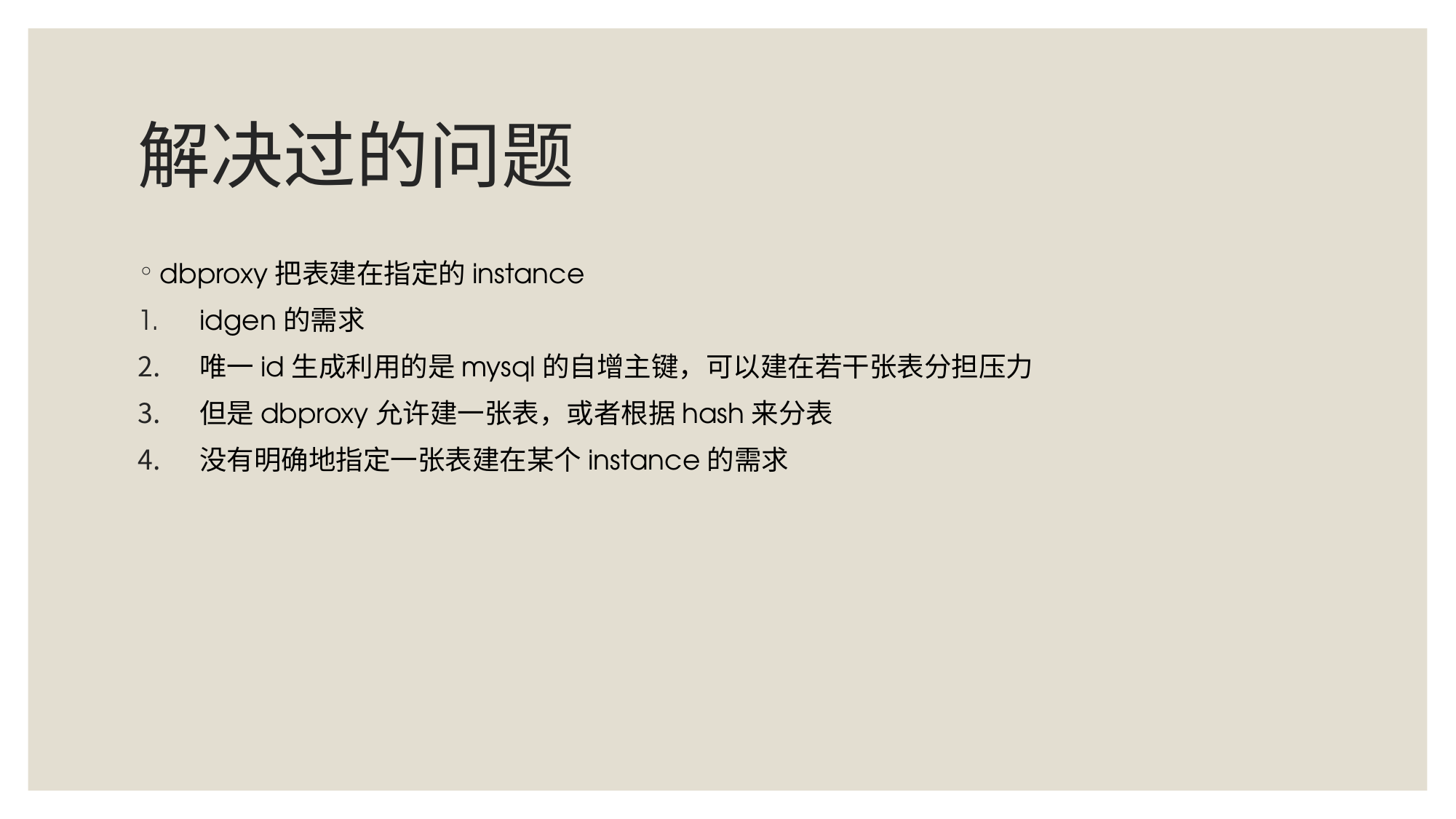

# 解决过的问题
dbproxy把表建在指定的instance
idgen的需求
唯一id生成利用的是mysql的自增主键，可以建在若干张表分担压力
但是dbproxy允许建一张表，或者根据hash来分表
没有明确地指定一张表建在某个instance的需求